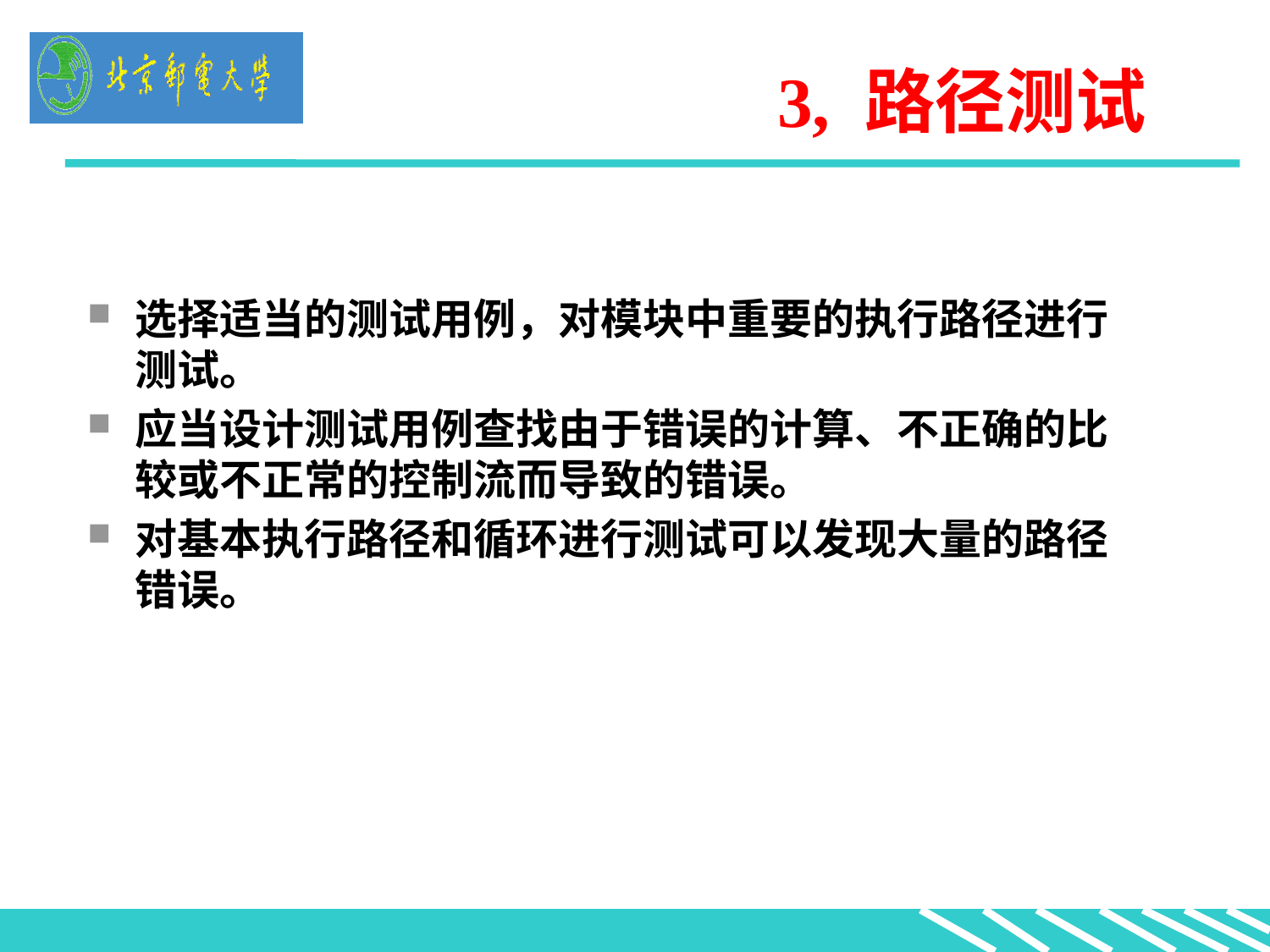

3, 路径测试
选择适当的测试用例，对模块中重要的执行路径进行测试。
应当设计测试用例查找由于错误的计算、不正确的比较或不正常的控制流而导致的错误。
对基本执行路径和循环进行测试可以发现大量的路径错误。